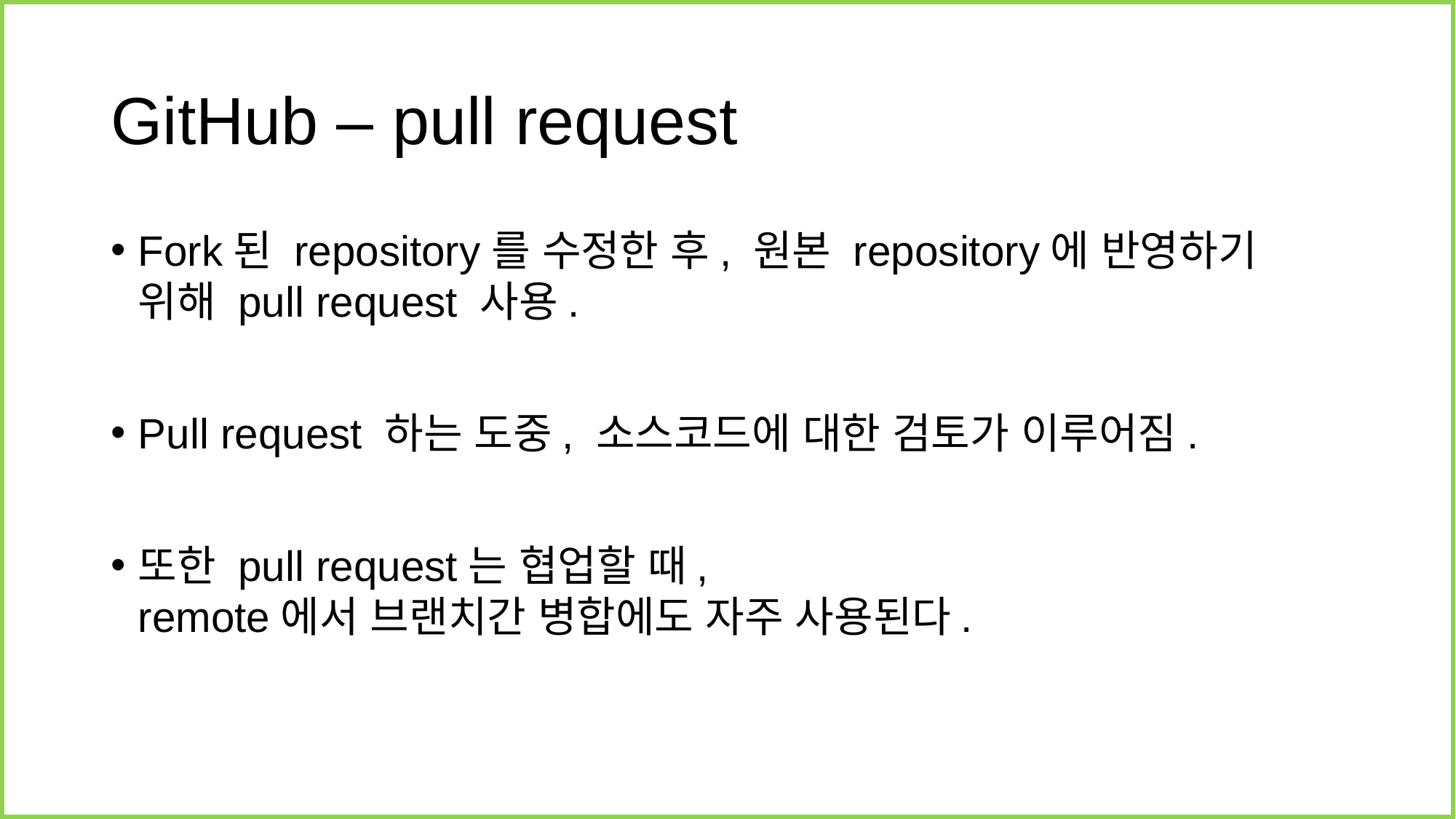

# GitHub – pull request
Fork된 repository를 수정한 후, 원본 repository에 반영하기 위해 pull request 사용.

Pull request 하는 도중, 소스코드에 대한 검토가 이루어짐.

또한 pull request는 협업할 때,
remote에서 브랜치간 병합에도 자주 사용된다.